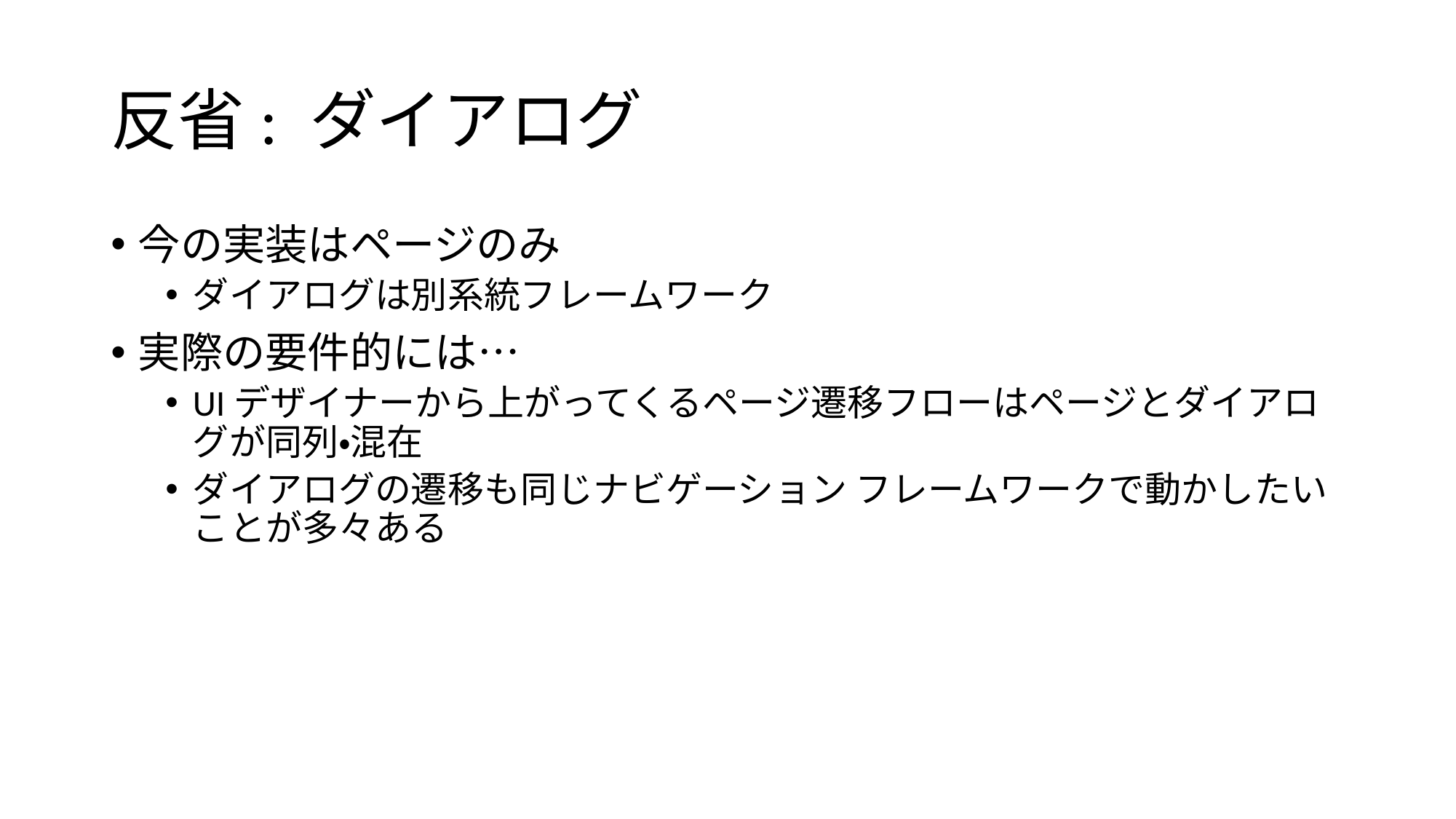

# 反省: ダイアログ
今の実装はページのみ
ダイアログは別系統フレームワーク
実際の要件的には…
UIデザイナーから上がってくるページ遷移フローはページとダイアログが同列・混在
ダイアログの遷移も同じナビゲーション フレームワークで動かしたいことが多々ある